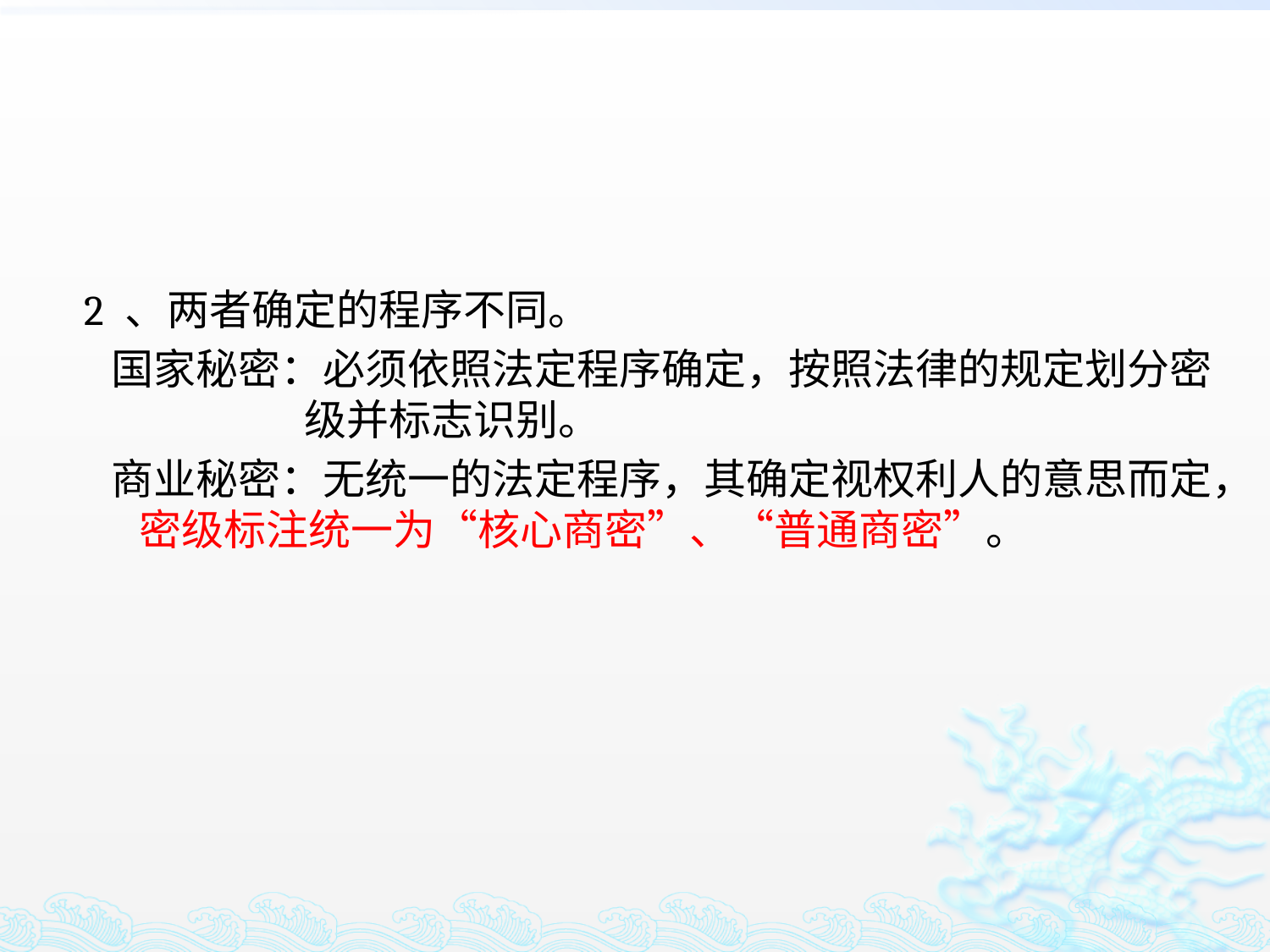

#

2 、两者确定的程序不同。
  国家秘密：必须依照法定程序确定，按照法律的规定划分密		          级并标志识别。
  商业秘密：无统一的法定程序，其确定视权利人的意思而定，      密级标注统一为“核心商密”、“普通商密”。